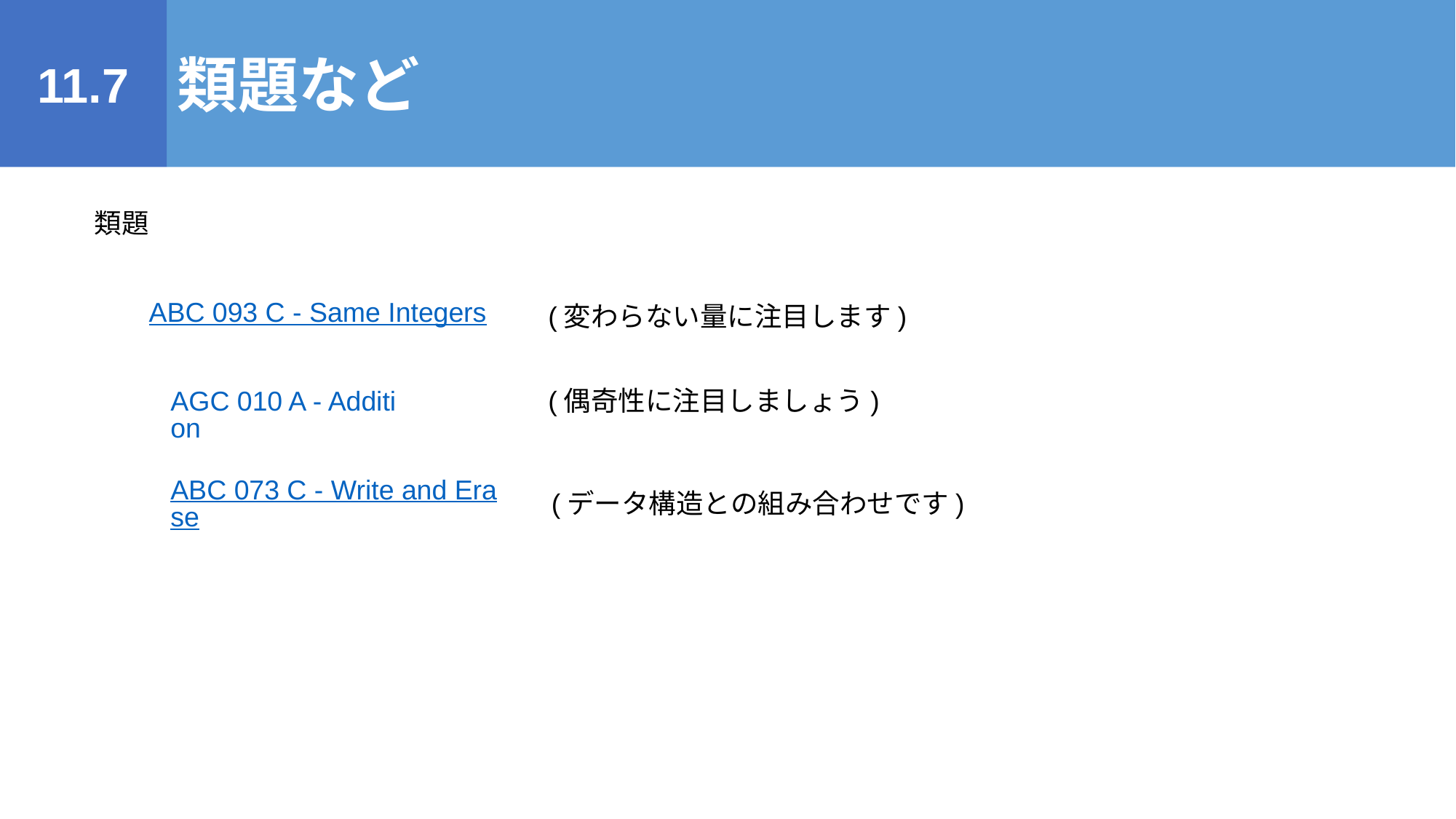

11.7
類題など
類題
ABC 093 C - Same Integers
(変わらない量に注目します)
AGC 010 A - Addition
(偶奇性に注目しましょう)
ABC 073 C - Write and Erase
(データ構造との組み合わせです)